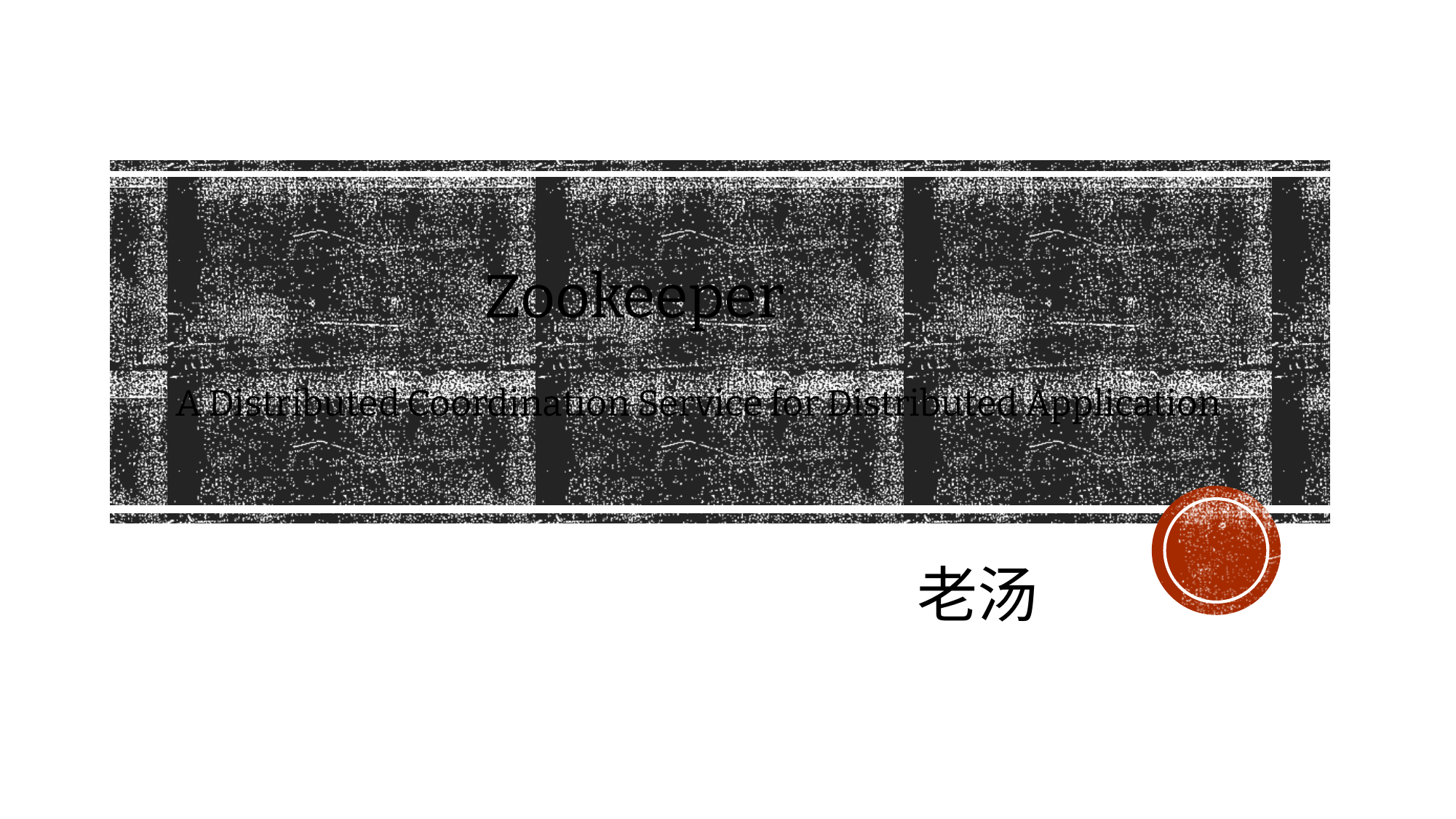

Zookeeper
A Distributed Coordination Service for Distributed Application
老汤